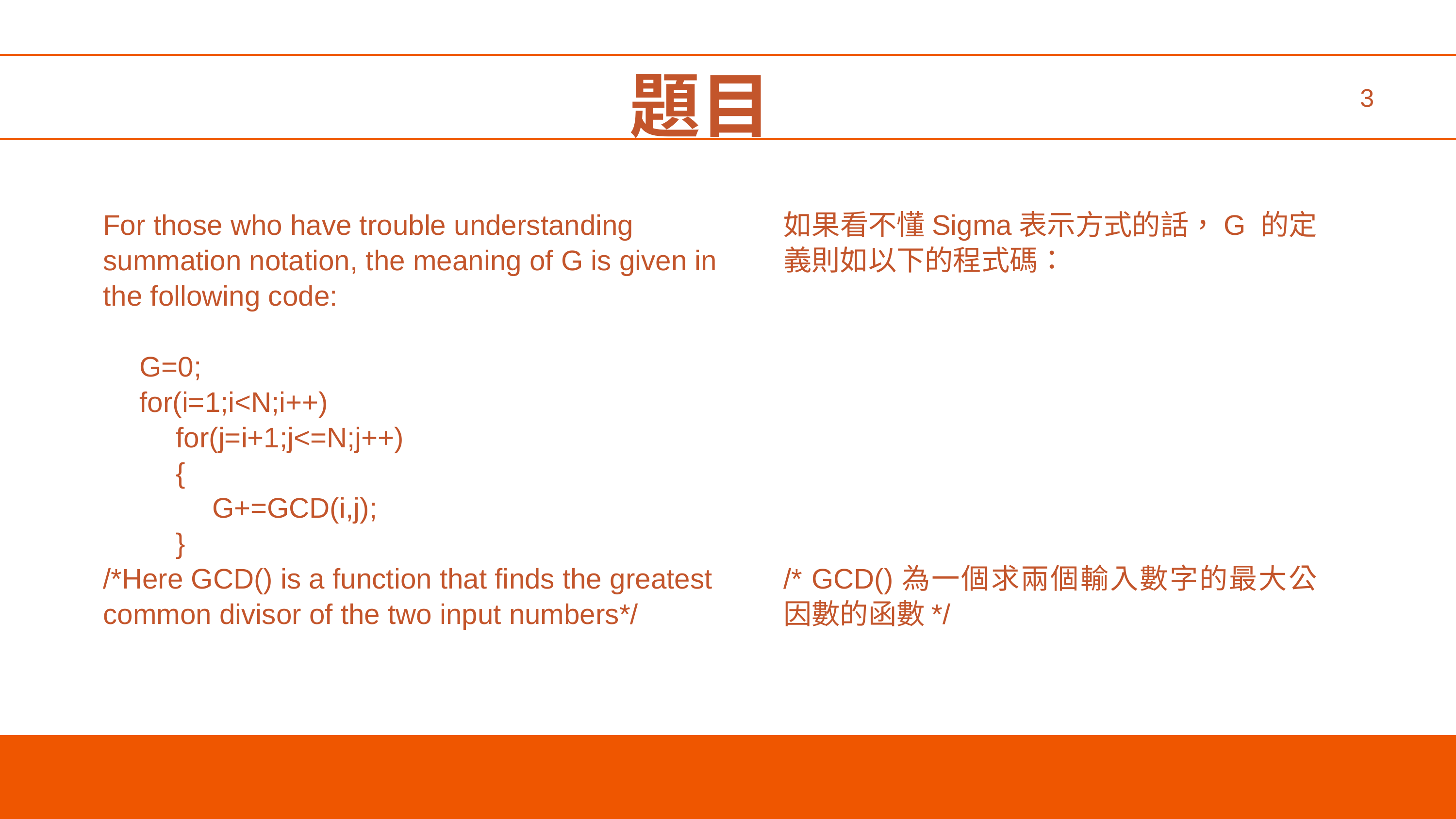

題目

3
For those who have trouble understanding summation notation, the meaning of G is given in the following code:

G=0;
for(i=1;i<N;i++)
for(j=i+1;j<=N;j++)
{
G+=GCD(i,j);
}
/*Here GCD() is a function that finds the greatest common divisor of the two input numbers*/
如果看不懂Sigma表示方式的話，G 的定義則如以下的程式碼：

/* GCD()為一個求兩個輸入數字的最大公因數的函數*/